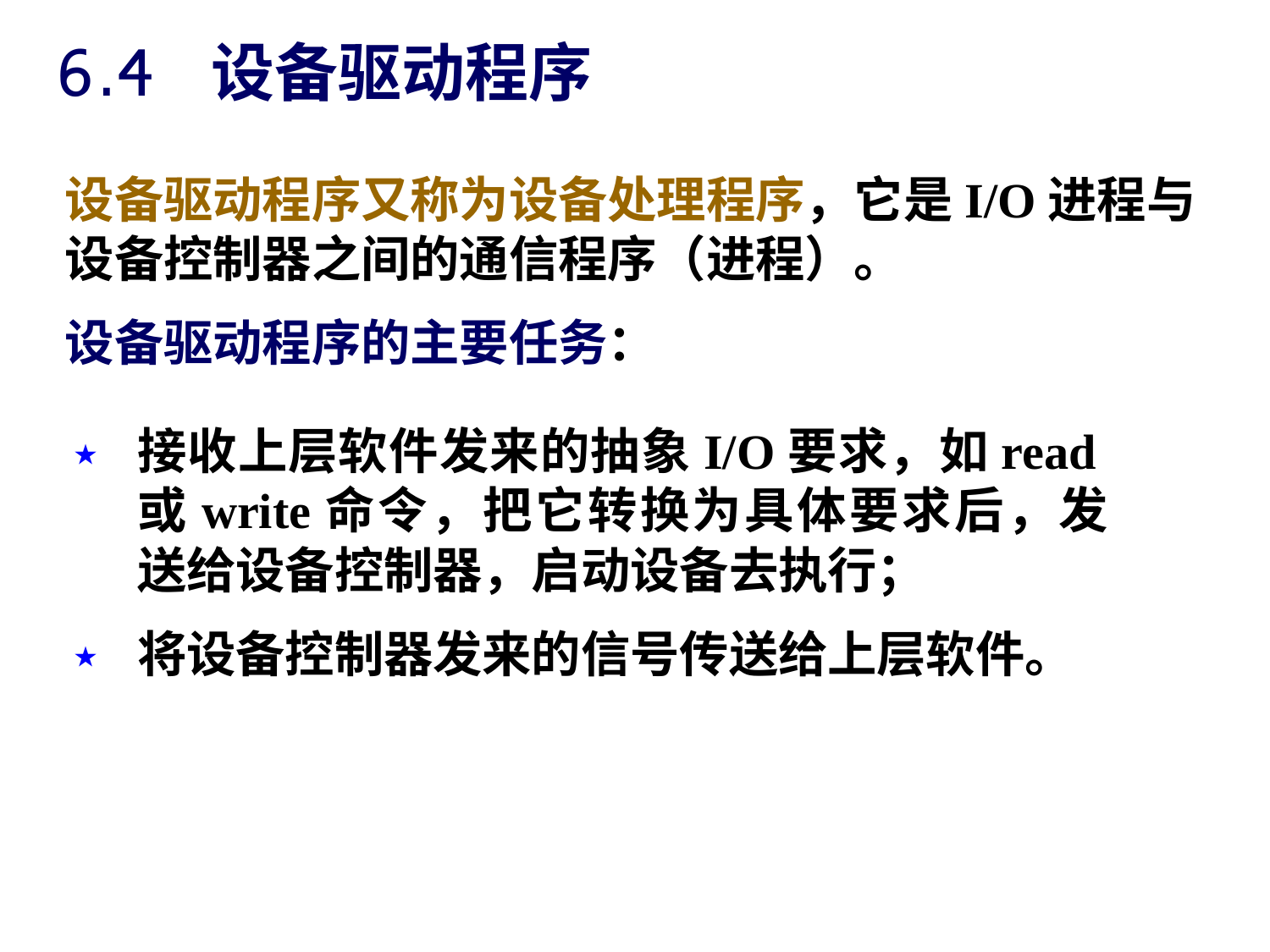

# 6.4  设备驱动程序
设备驱动程序又称为设备处理程序，它是I/O进程与设备控制器之间的通信程序（进程）。
设备驱动程序的主要任务：
接收上层软件发来的抽象I/O要求，如read或write命令，把它转换为具体要求后，发送给设备控制器，启动设备去执行；
将设备控制器发来的信号传送给上层软件。
38